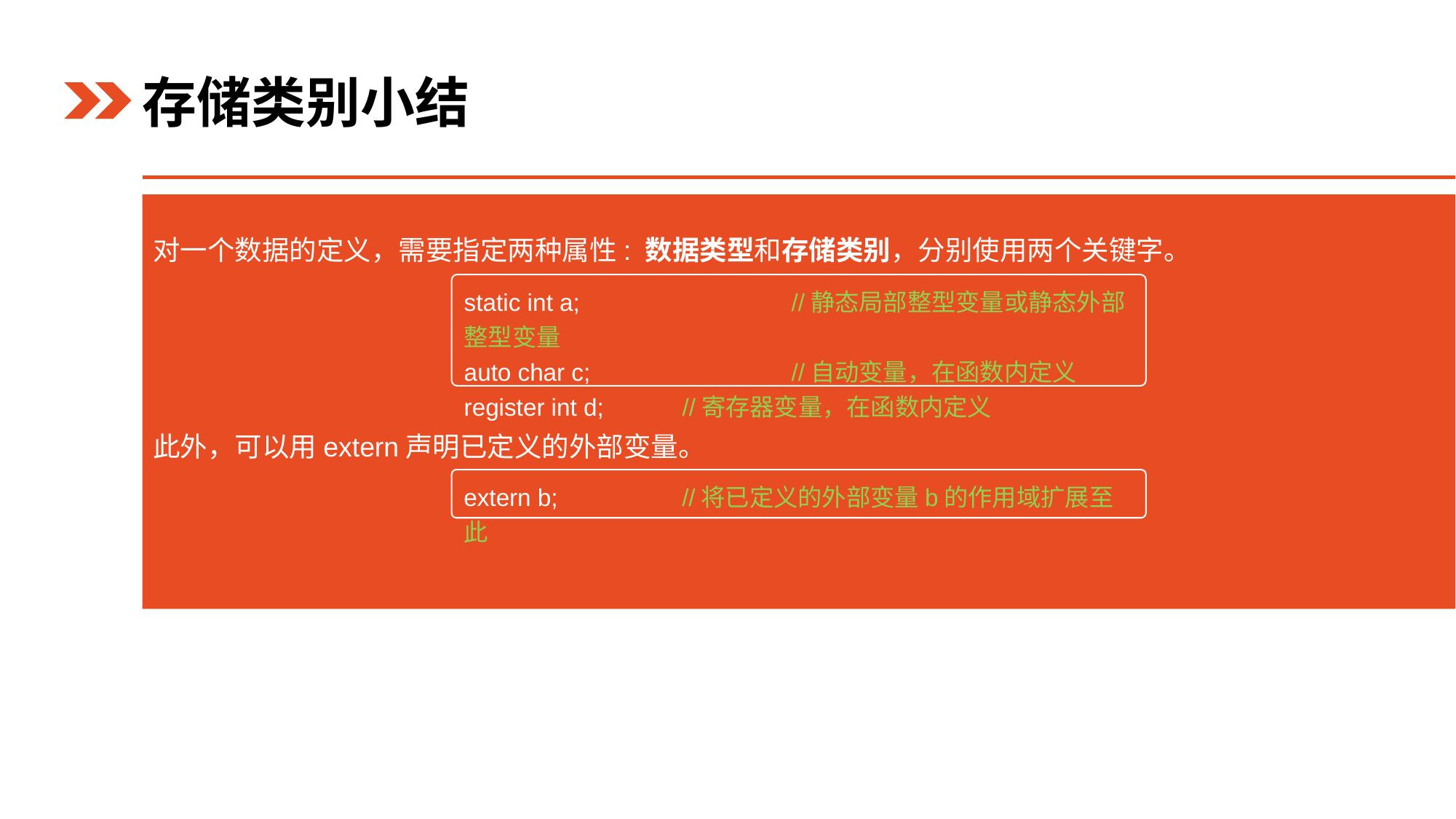

存储类别小结

对一个数据的定义，需要指定两种属性: 数据类型和存储类别，分别使用两个关键字。

此外，可以用extern声明已定义的外部变量。

static int a;		//静态局部整型变量或静态外部整型变量
auto char c;		//自动变量，在函数内定义
register int d;	//寄存器变量，在函数内定义
extern b;		//将已定义的外部变量b的作用域扩展至此